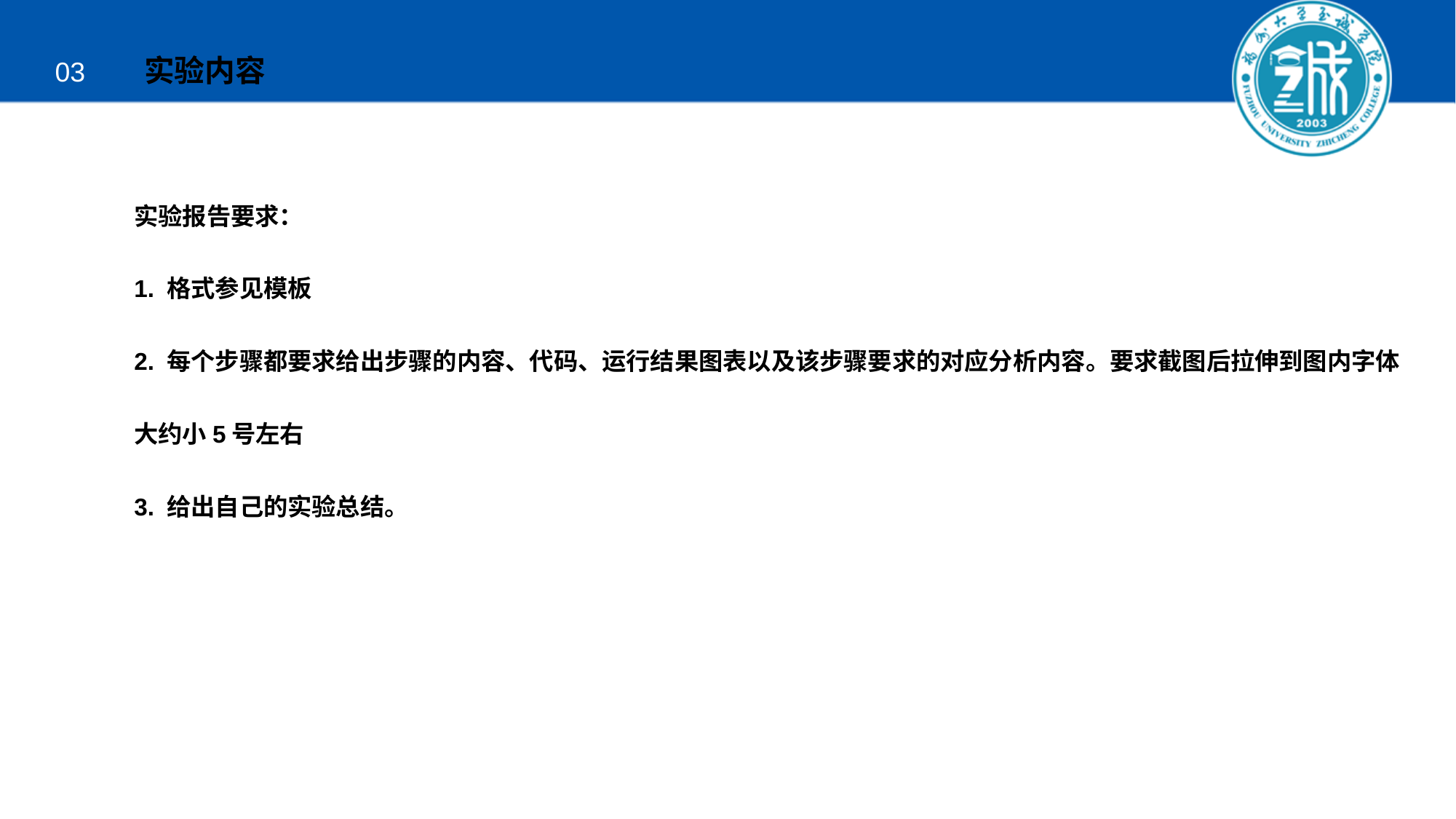

实验内容
03
实验报告要求：
1. 格式参见模板
2. 每个步骤都要求给出步骤的内容、代码、运行结果图表以及该步骤要求的对应分析内容。要求截图后拉伸到图内字体大约小5号左右
3. 给出自己的实验总结。